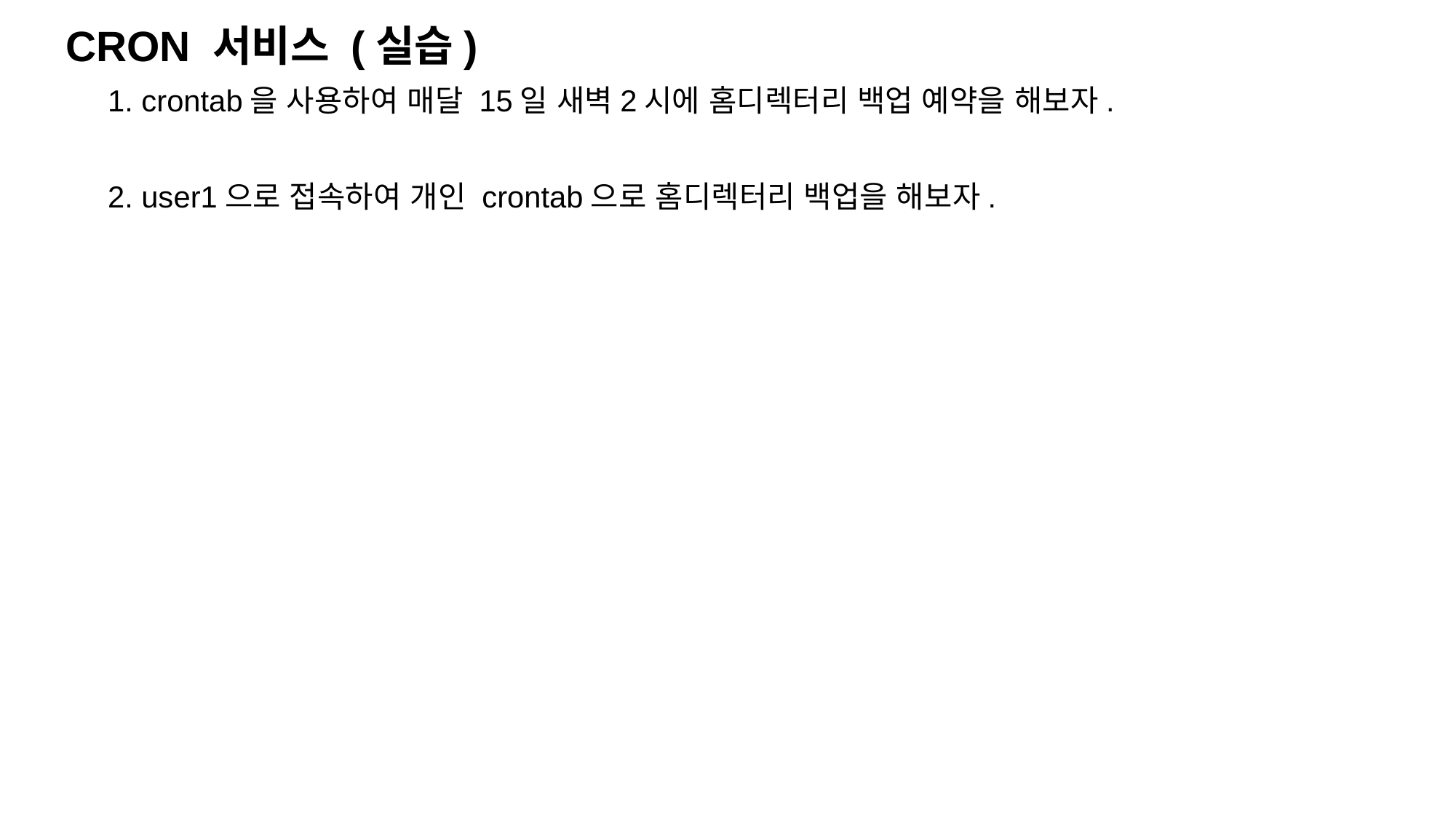

CRON 서비스 (실습)
     1. crontab을 사용하여 매달 15일 새벽2시에 홈디렉터리 백업 예약을 해보자.

     2. user1으로 접속하여 개인 crontab으로 홈디렉터리 백업을 해보자.